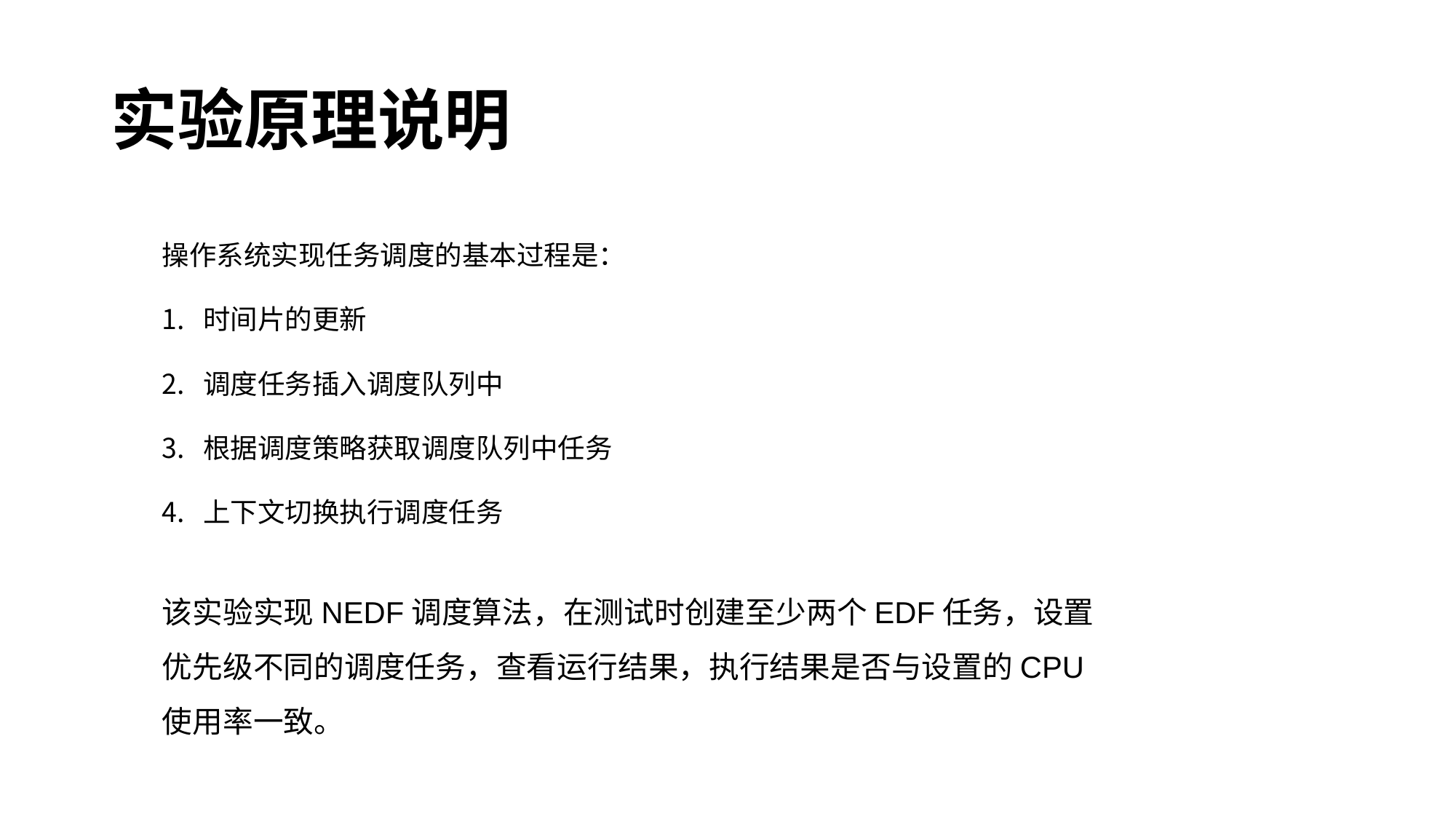

# 实验原理说明
操作系统实现任务调度的基本过程是：
时间片的更新
调度任务插入调度队列中
根据调度策略获取调度队列中任务
上下文切换执行调度任务
该实验实现NEDF调度算法，在测试时创建至少两个EDF任务，设置优先级不同的调度任务，查看运行结果，执行结果是否与设置的CPU使用率一致。